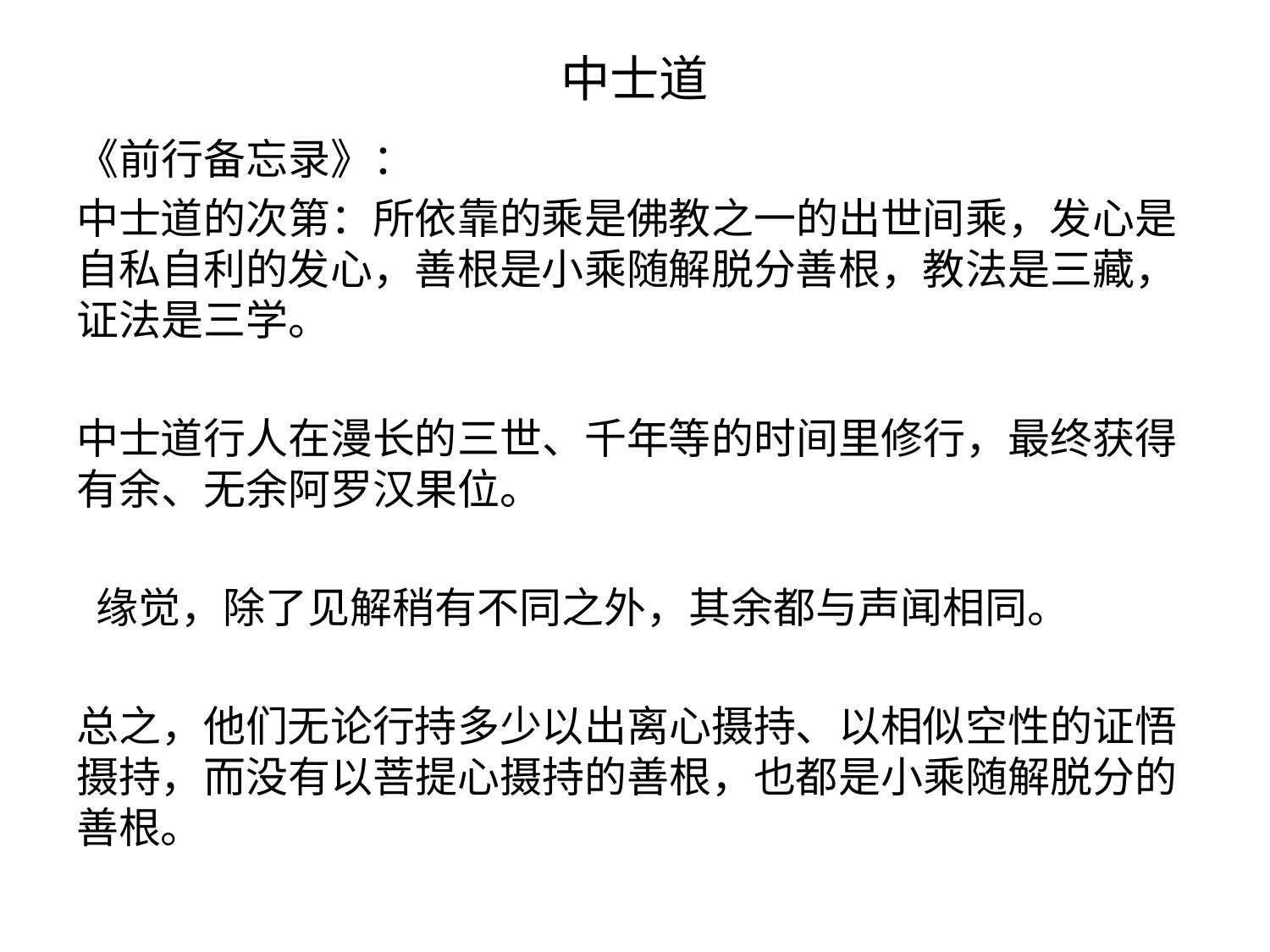

# 中士道
《前行备忘录》：
中士道的次第：所依靠的乘是佛教之一的出世间乘，发心是自私自利的发心，善根是小乘随解脱分善根，教法是三藏，证法是三学。

中士道行人在漫长的三世、千年等的时间里修行，最终获得有余、无余阿罗汉果位。

 缘觉，除了见解稍有不同之外，其余都与声闻相同。

总之，他们无论行持多少以出离心摄持、以相似空性的证悟摄持，而没有以菩提心摄持的善根，也都是小乘随解脱分的善根。